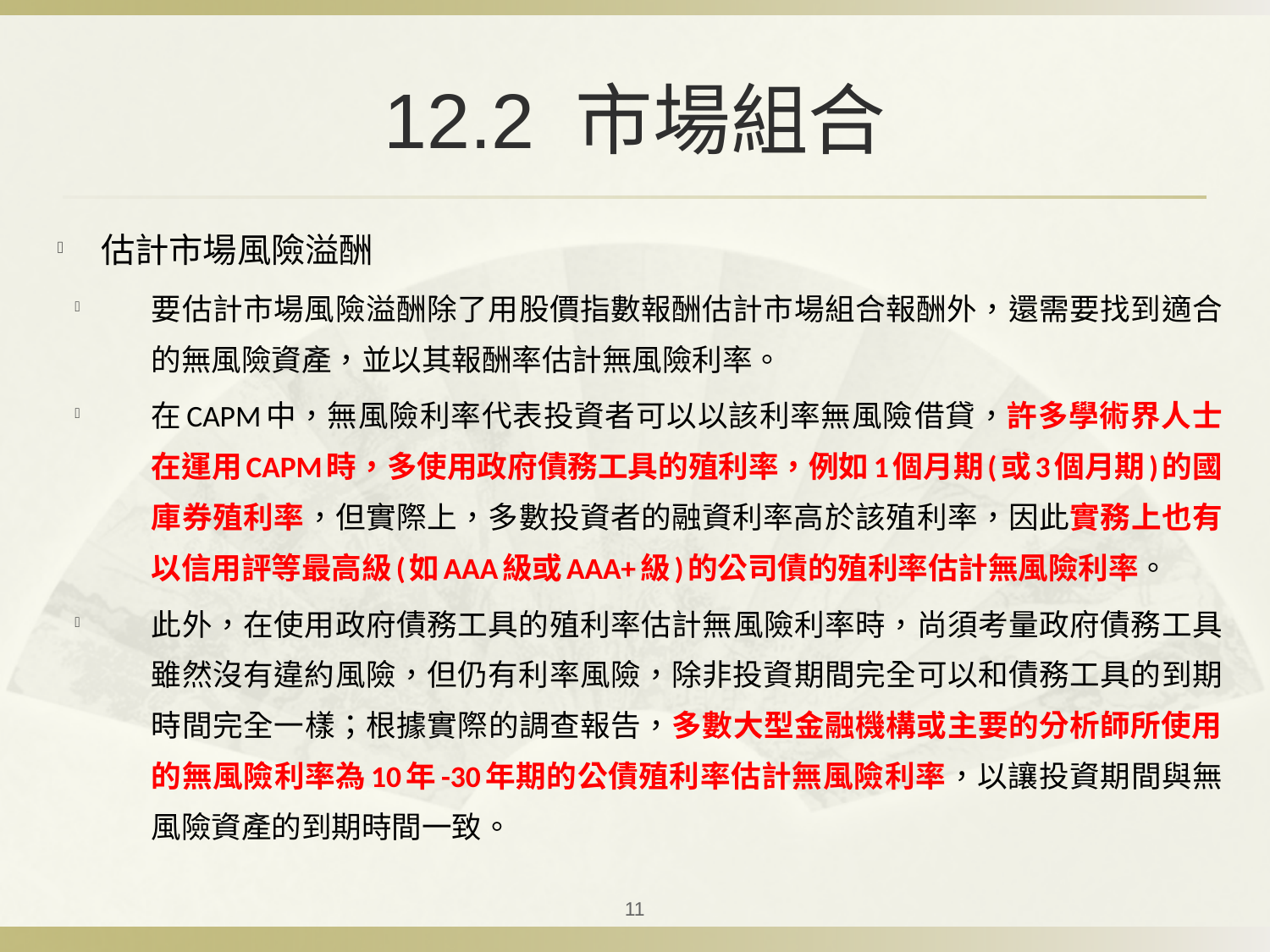

# 12.2 市場組合
估計市場風險溢酬
要估計市場風險溢酬除了用股價指數報酬估計市場組合報酬外，還需要找到適合的無風險資產，並以其報酬率估計無風險利率。
在CAPM中，無風險利率代表投資者可以以該利率無風險借貸，許多學術界人士在運用CAPM時，多使用政府債務工具的殖利率，例如1個月期(或3個月期)的國庫券殖利率，但實際上，多數投資者的融資利率高於該殖利率，因此實務上也有以信用評等最高級(如AAA級或AAA+級)的公司債的殖利率估計無風險利率。
此外，在使用政府債務工具的殖利率估計無風險利率時，尚須考量政府債務工具雖然沒有違約風險，但仍有利率風險，除非投資期間完全可以和債務工具的到期時間完全一樣；根據實際的調查報告，多數大型金融機構或主要的分析師所使用的無風險利率為10年-30年期的公債殖利率估計無風險利率，以讓投資期間與無風險資產的到期時間一致。

11